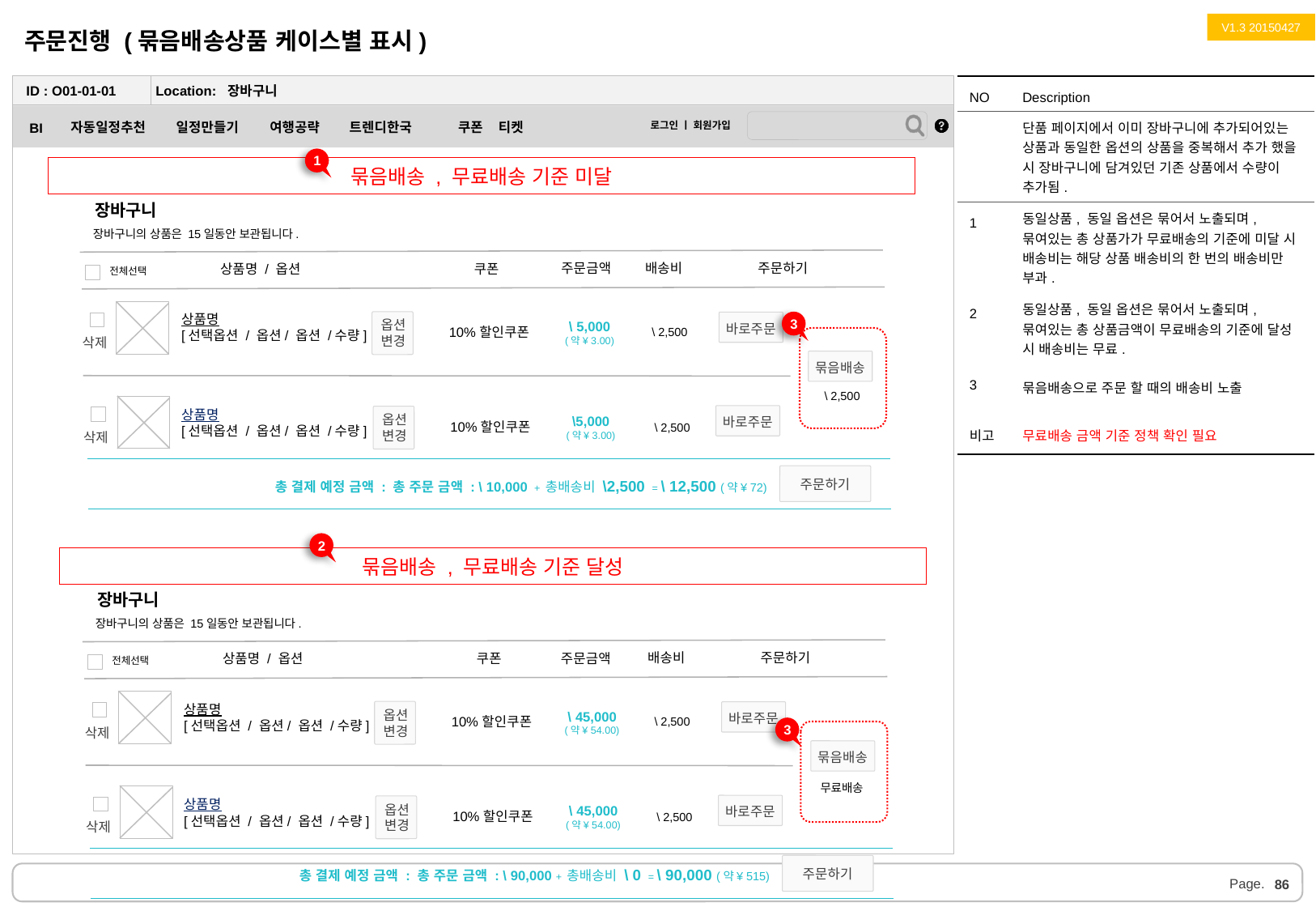

주문진행 (묶음배송상품 케이스별 표시)
V1.3 20150427
ID : O01-01-01
Location:  장바구니
| NO | Description |
| --- | --- |
|  | 단품 페이지에서 이미 장바구니에 추가되어있는 상품과 동일한 옵션의 상품을 중복해서 추가 했을 시 장바구니에 담겨있던 기존 상품에서 수량이 추가됨. |
| 1 | 동일상품, 동일 옵션은 묶어서 노출되며, 묶여있는 총 상품가가 무료배송의 기준에 미달 시 배송비는 해당 상품 배송비의 한 번의 배송비만 부과. |
| 2 | 동일상품, 동일 옵션은 묶어서 노출되며, 묶여있는 총 상품금액이 무료배송의 기준에 달성 시 배송비는 무료. |
| 3 | 묶음배송으로 주문 할 때의 배송비 노출 |
| 비고 | 무료배송 금액 기준 정책 확인 필요 |
1
묶음배송 , 무료배송 기준 미달
장바구니
장바구니의 상품은 15일동안 보관됩니다.
주문하기
배송비
상품명 / 옵션
쿠폰
전체선택

상품명
[선택옵션 / 옵션/ 옵션 /수량]
옵션
변경

바로주문
\ 5,000
(약¥ 3.00)

10%할인쿠폰
\ 2,500
삭제

묶음배송
\ 2,500

상품명
[선택옵션 / 옵션/ 옵션 /수량]
옵션
변경

바로주문
\5,000
(약¥ 3.00)

10%할인쿠폰
\ 2,500
삭제

주문하기
총 결제 예정 금액 : 총 주문 금액 : \ 10,000  + 총배송비 \2,500  = \ 12,500 (약¥ 72)
주문금액
3

2
묶음배송 , 무료배송 기준 달성
장바구니
장바구니의 상품은 15일동안 보관됩니다.
주문하기
배송비
상품명 / 옵션
쿠폰
전체선택

상품명
[선택옵션 / 옵션/ 옵션 /수량]
옵션
변경

바로주문
\ 45,000
(약¥ 54.00)

10%할인쿠폰
\ 2,500
삭제

묶음배송
무료배송

상품명
[선택옵션 / 옵션/ 옵션 /수량]
옵션
변경

바로주문
\ 45,000
(약¥ 54.00)

10%할인쿠폰
\ 2,500
삭제

주문하기
총 결제 예정 금액 : 총 주문 금액 : \ 90,000 + 총배송비 \ 0  = \ 90,000 (약¥ 515)
주문금액
3

86